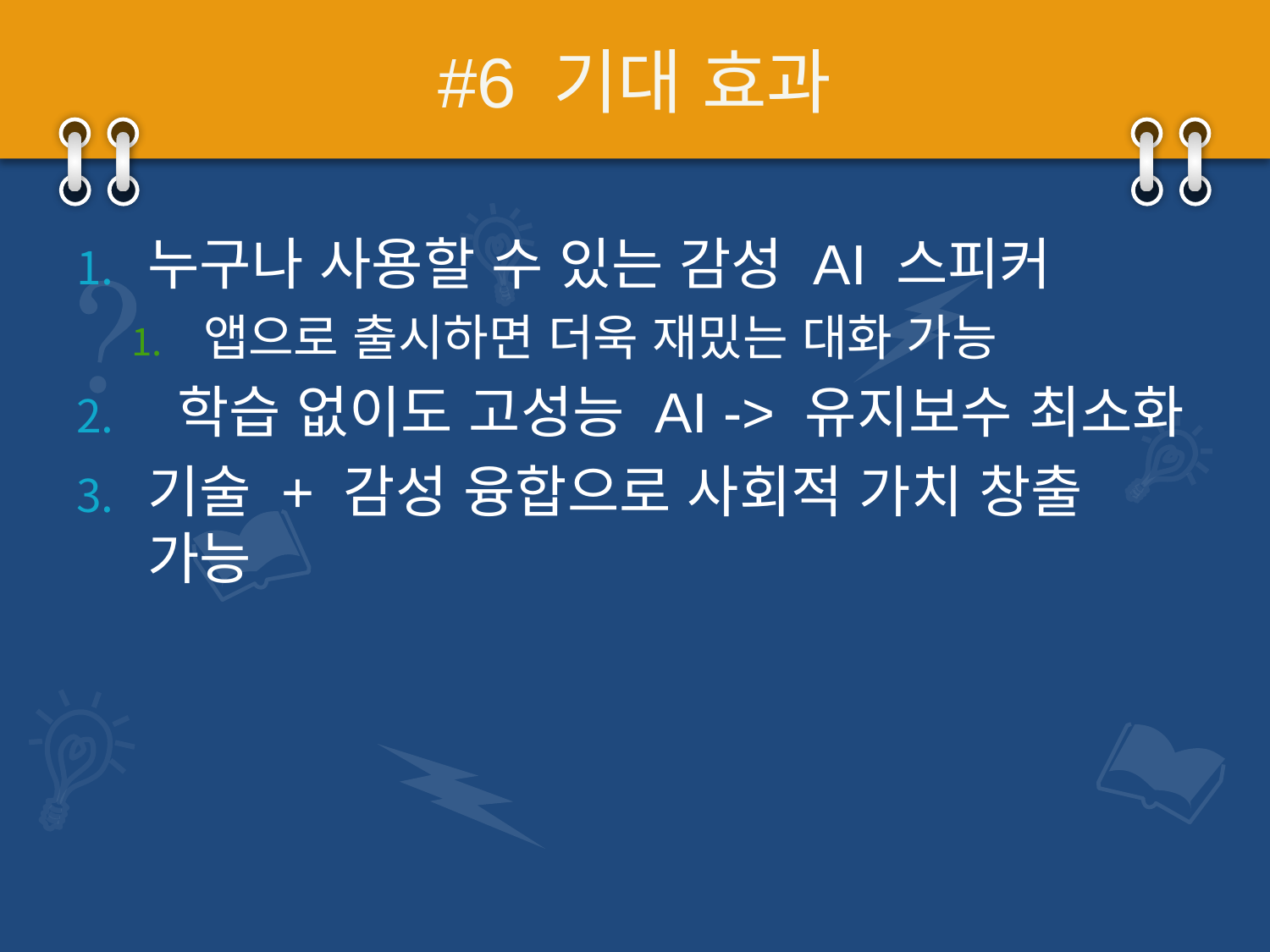

# #6 기대 효과
누구나 사용할 수 있는 감성 AI 스피커
앱으로 출시하면 더욱 재밌는 대화 가능
 학습 없이도 고성능 AI -> 유지보수 최소화
기술 + 감성 융합으로 사회적 가치 창출 가능